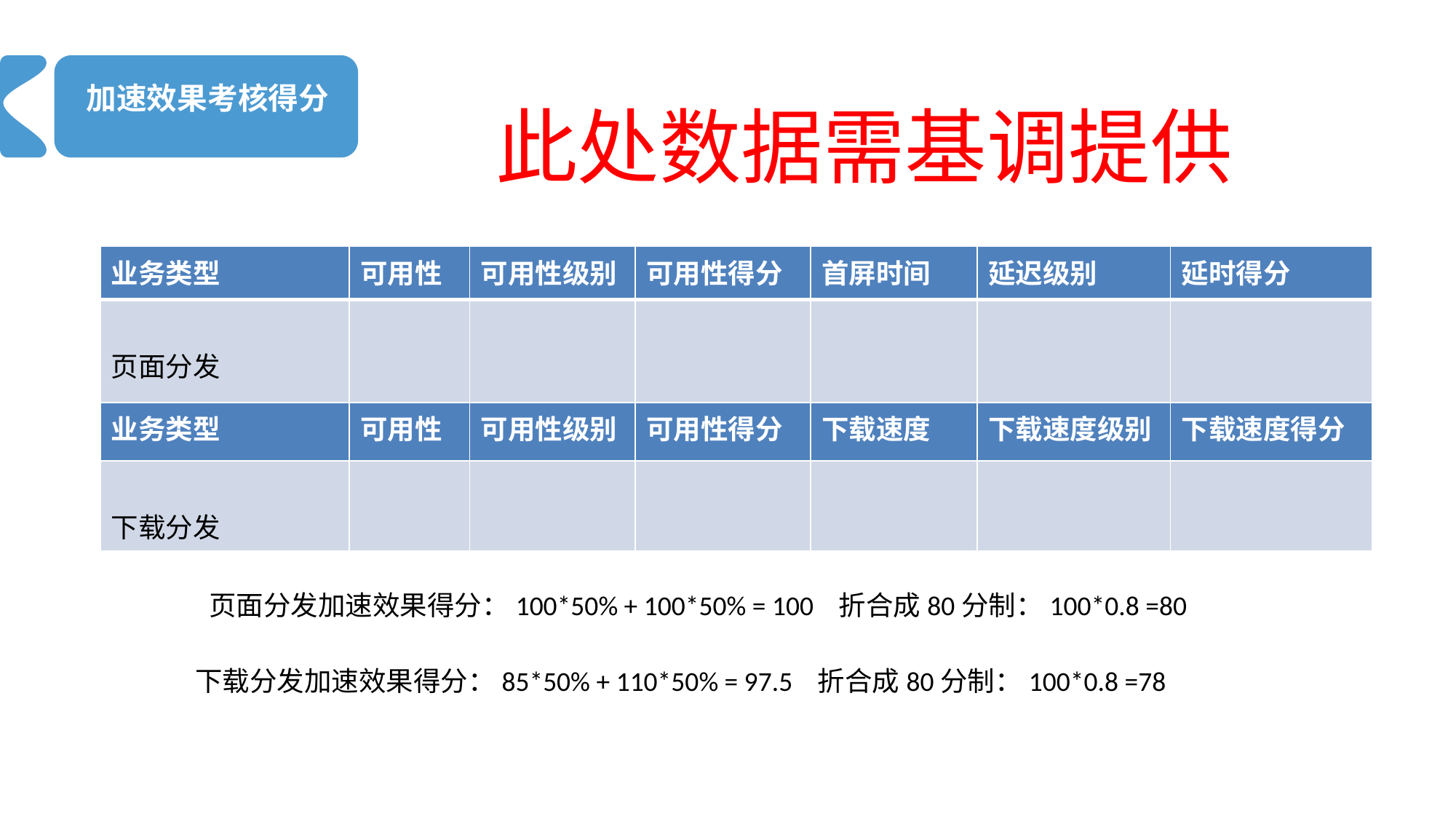

# 加速效果考核得分
此处数据需基调提供
| 业务类型 | 可用性 | 可用性级别 | 可用性得分 | 首屏时间 | 延迟级别 | 延时得分 |
| --- | --- | --- | --- | --- | --- | --- |
| 页面分发 |  |  |  |  |  |  |
| 业务类型 | 可用性 | 可用性级别 | 可用性得分 | 下载速度 | 下载速度级别 | 下载速度得分 |
| 下载分发 |  |  |  |  |  |  |
页面分发加速效果得分：100*50% + 100*50% = 100   折合成80分制：100*0.8 =80
下载分发加速效果得分：85*50% + 110*50% = 97.5   折合成80分制：100*0.8 =78